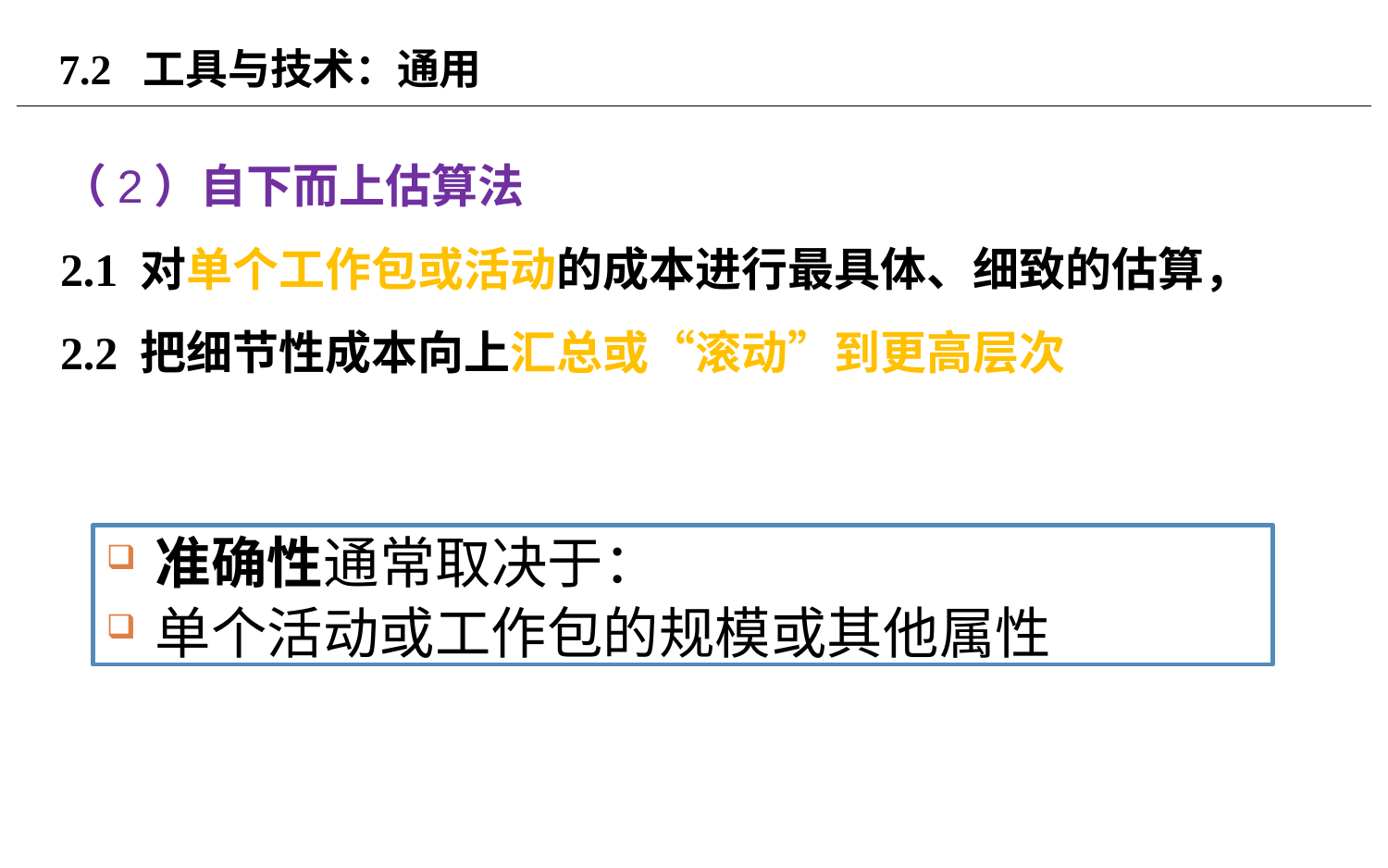

# 7.2  工具与技术：通用
（2）自下而上估算法
2.1 对单个工作包或活动的成本进行最具体、细致的估算，
2.2 把细节性成本向上汇总或“滚动”到更高层次
准确性通常取决于：
单个活动或工作包的规模或其他属性